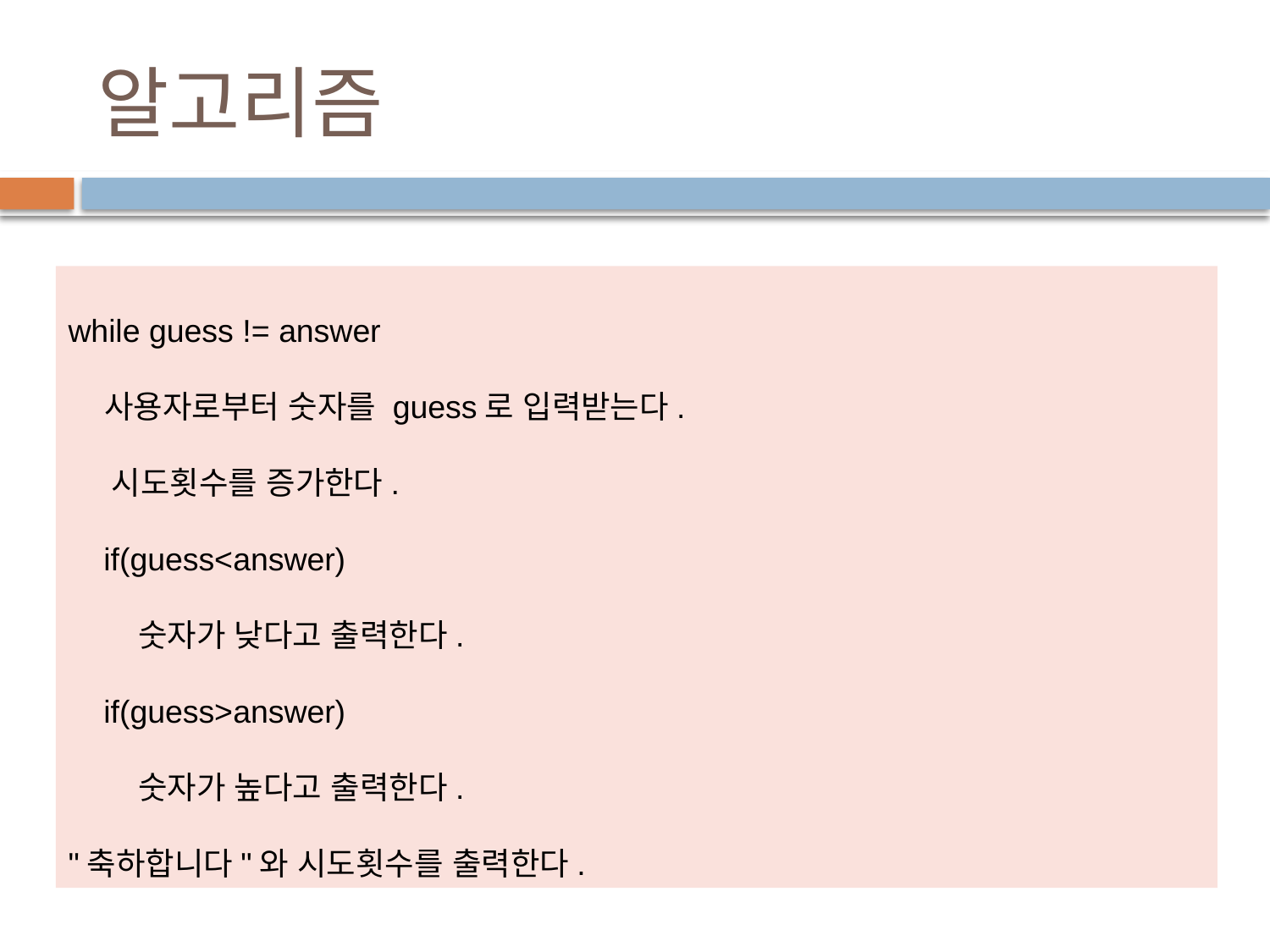

# 알고리즘
while guess != answer
    사용자로부터 숫자를 guess로 입력받는다.
    시도횟수를 증가한다.
    if(guess<answer)
       숫자가 낮다고 출력한다.
    if(guess>answer)
       숫자가 높다고 출력한다.
"축하합니다"와 시도횟수를 출력한다.